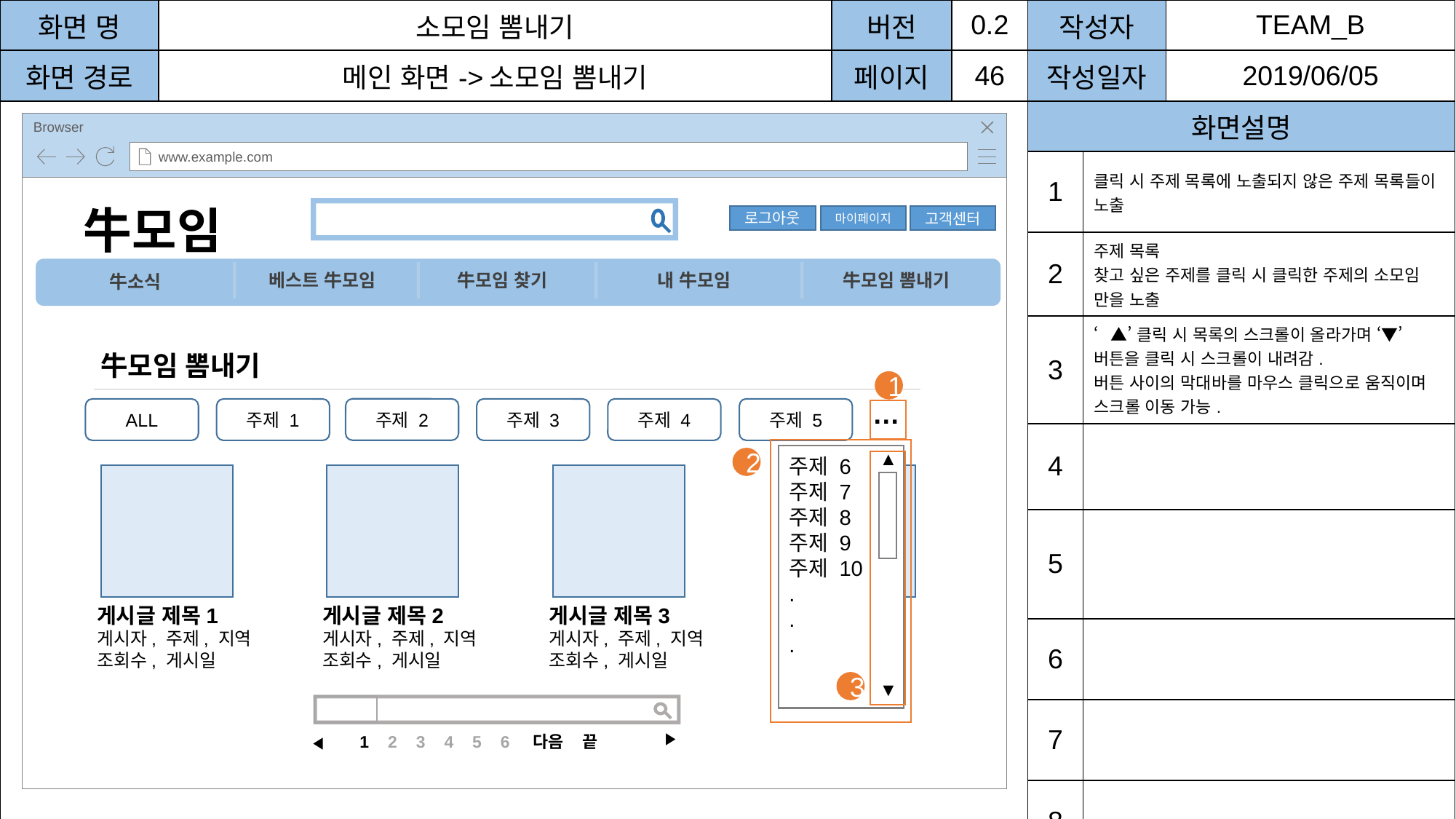

| 화면 명 | 소모임 뽐내기 | 버전 | 0.2 | 작성자 |  | TEAM\_B |
| --- | --- | --- | --- | --- | --- | --- |
| 화면 경로 | 메인 화면->소모임 뽐내기 | 페이지 | 46 | 작성일자 |  | 2019/06/05 |
|  |  |  |  | 화면설명 |  |  |
|  |  |  |  | 1 | 클릭 시 주제 목록에 노출되지 않은 주제 목록들이 노출 |  |
|  |  |  |  | 2 | 주제 목록 찾고 싶은 주제를 클릭 시 클릭한 주제의 소모임 만을 노출 |  |
|  |  |  |  | 3 | ‘▲’클릭 시 목록의 스크롤이 올라가며 ‘▼’버튼을 클릭 시 스크롤이 내려감. 버튼 사이의 막대바를 마우스 클릭으로 움직이며 스크롤 이동 가능. |  |
|  |  |  |  | 4 |  |  |
|  |  |  |  | 5 |  |  |
|  |  |  |  | 6 |  |  |
|  |  |  |  | 7 |  |  |
|  |  |  |  | 8 |  |  |
Browser

www.example.com

牛모임

로그아웃
마이페이지
고객센터

베스트 牛모임
牛모임 찾기
내 牛모임
牛모임 뽐내기
牛소식
牛모임 뽐내기
1
 …
주제 2
주제 5
ALL
주제 4
주제 1
주제 3

▲

주제 6
주제 7
주제 8
주제 9
주제 10
.
.
.

2

게시글 제목1
게시자, 주제, 지역
조회수, 게시일
게시글 제목2
게시자, 주제, 지역
조회수, 게시일
게시글 제목3
게시자, 주제, 지역
조회수, 게시일
3
▼

▶
1    2    3    4    5    6    다음    끝
◀